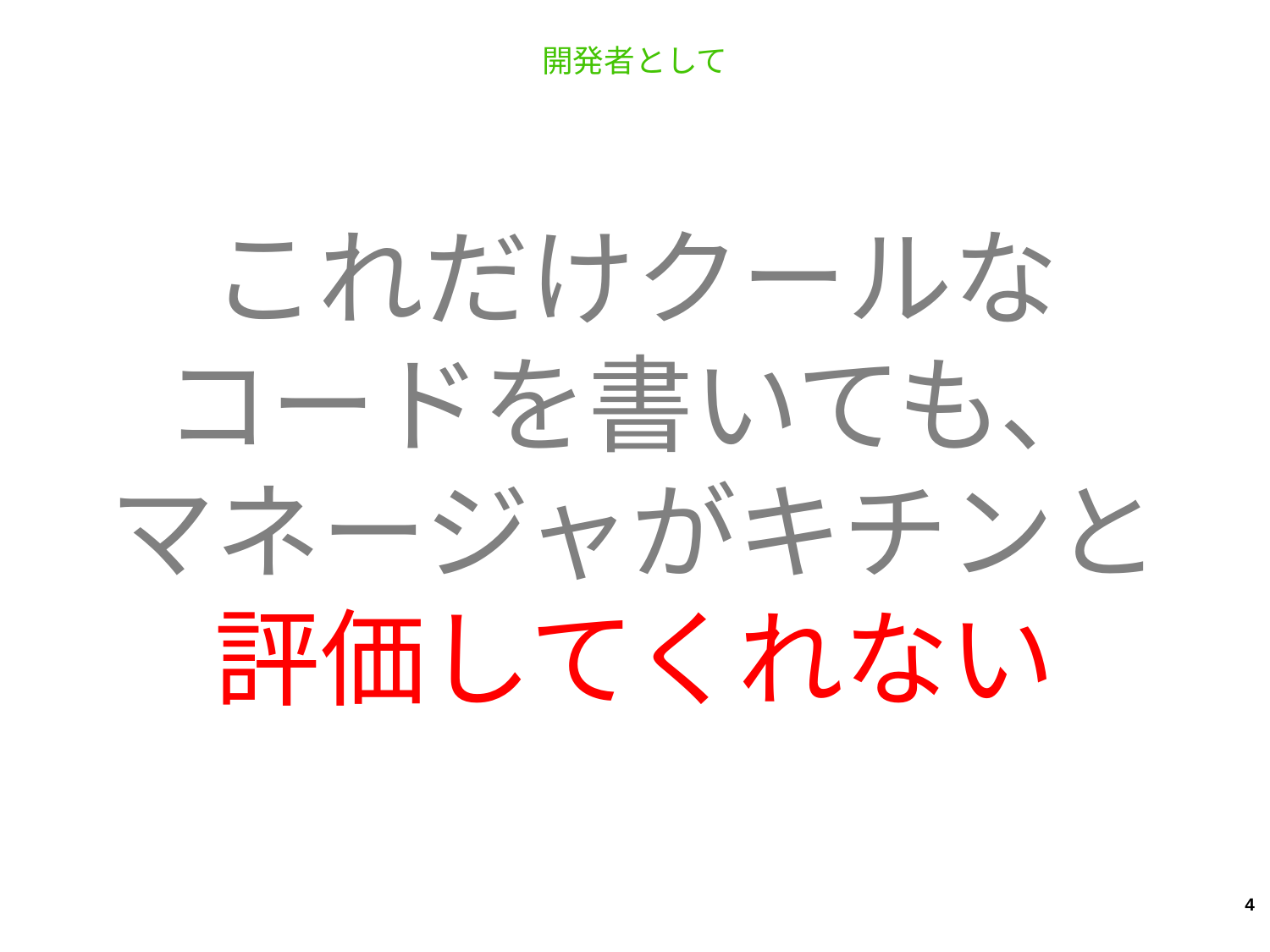

# 開発者として
これだけクールな
コードを書いても、
マネージャがキチンと
評価してくれない